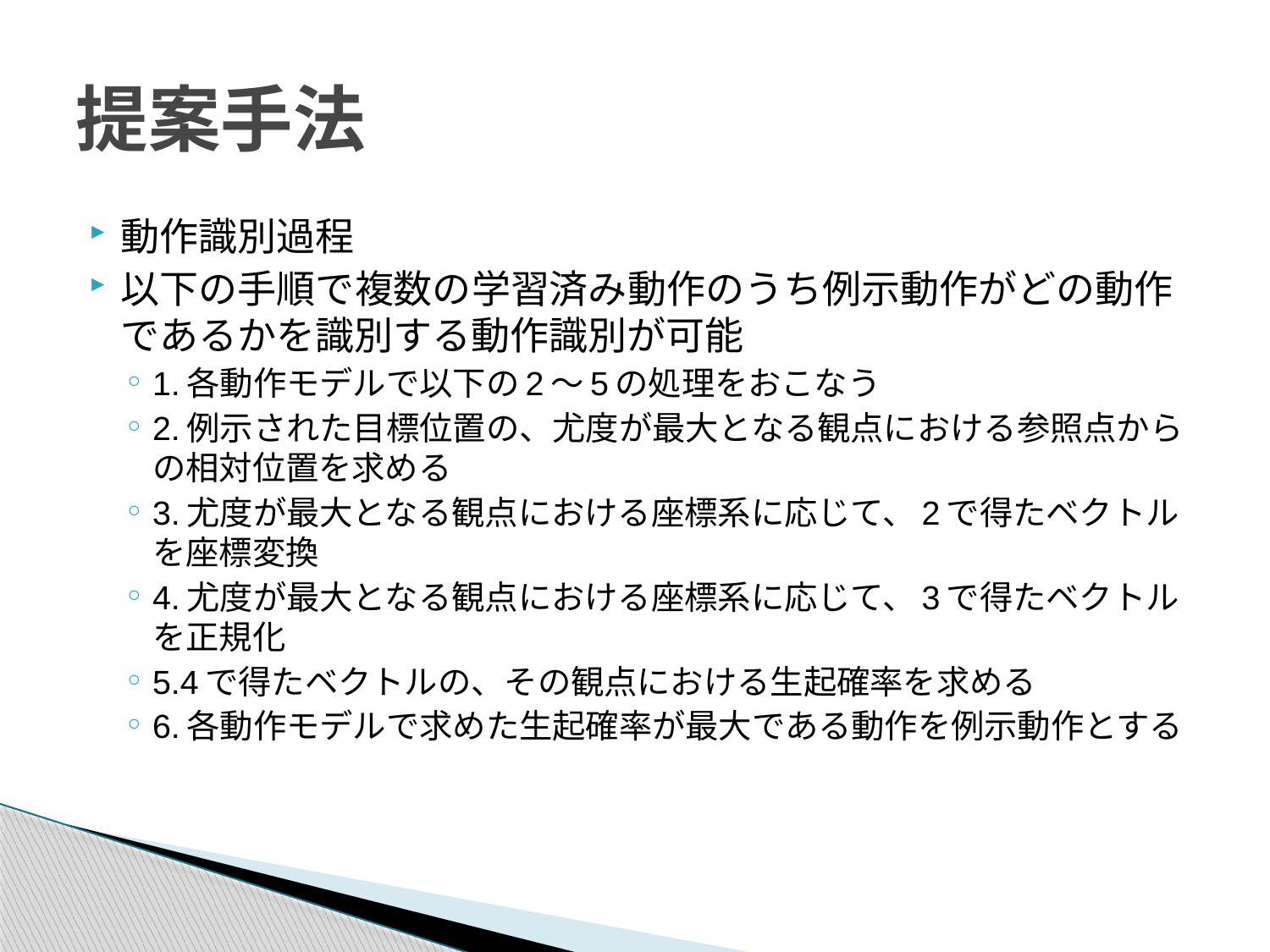

# 提案手法
動作識別過程
以下の手順で複数の学習済み動作のうち例示動作がどの動作であるかを識別する動作識別が可能
1.各動作モデルで以下の2〜5の処理をおこなう
2.例示された目標位置の、尤度が最大となる観点における参照点からの相対位置を求める
3.尤度が最大となる観点における座標系に応じて、2で得たベクトルを座標変換
4.尤度が最大となる観点における座標系に応じて、3で得たベクトルを正規化
5.4で得たベクトルの、その観点における生起確率を求める
6.各動作モデルで求めた生起確率が最大である動作を例示動作とする